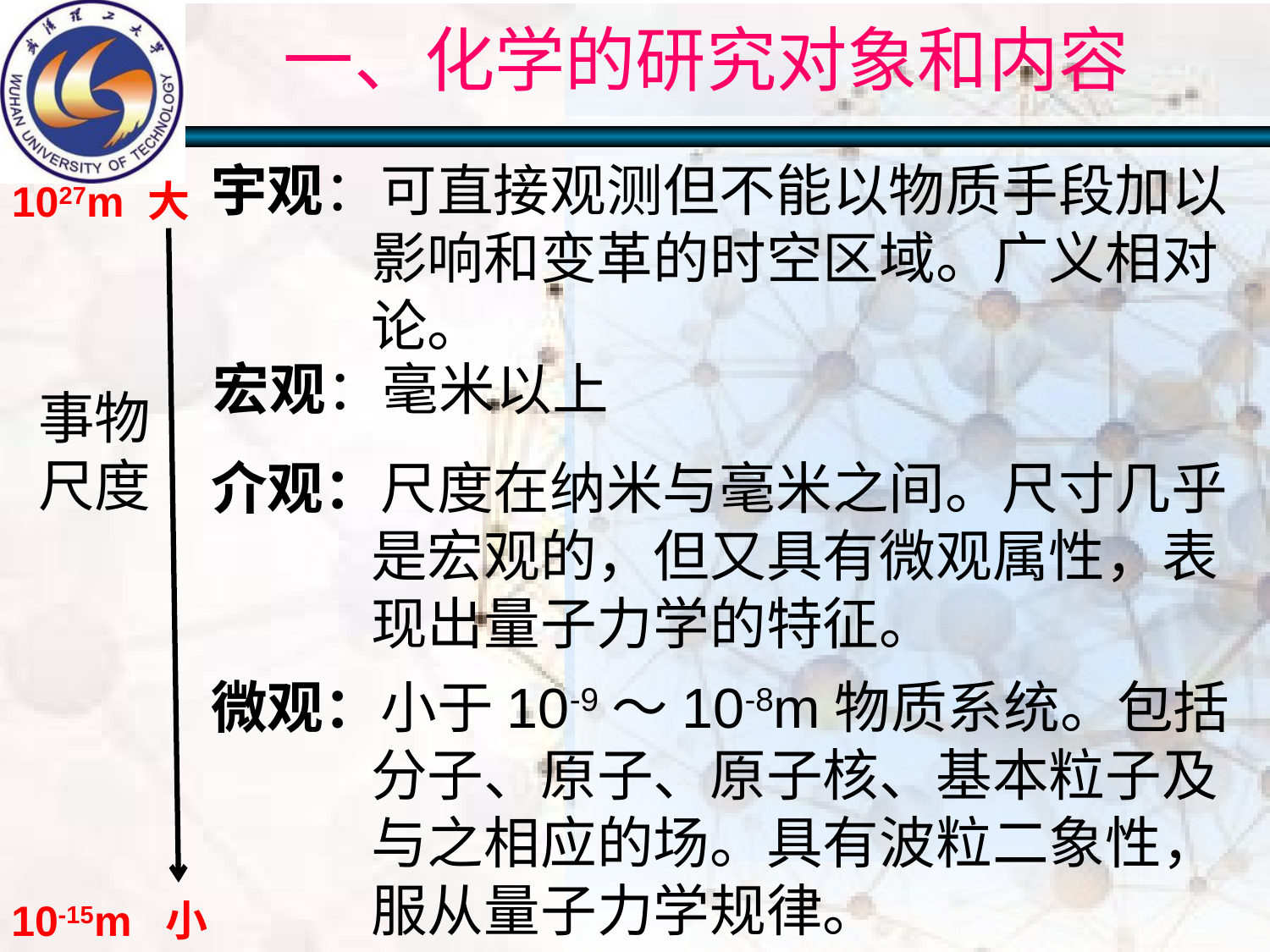

# 一、化学的研究对象和内容
宇观：可直接观测但不能以物质手段加以影响和变革的时空区域。广义相对论。
1027m  大
宏观：毫米以上
事物
尺度
介观：尺度在纳米与毫米之间。尺寸几乎是宏观的，但又具有微观属性，表现出量子力学的特征。
微观：小于10-9～10-8m物质系统。包括分子、原子、原子核、基本粒子及与之相应的场。具有波粒二象性，服从量子力学规律。
10-15m  小